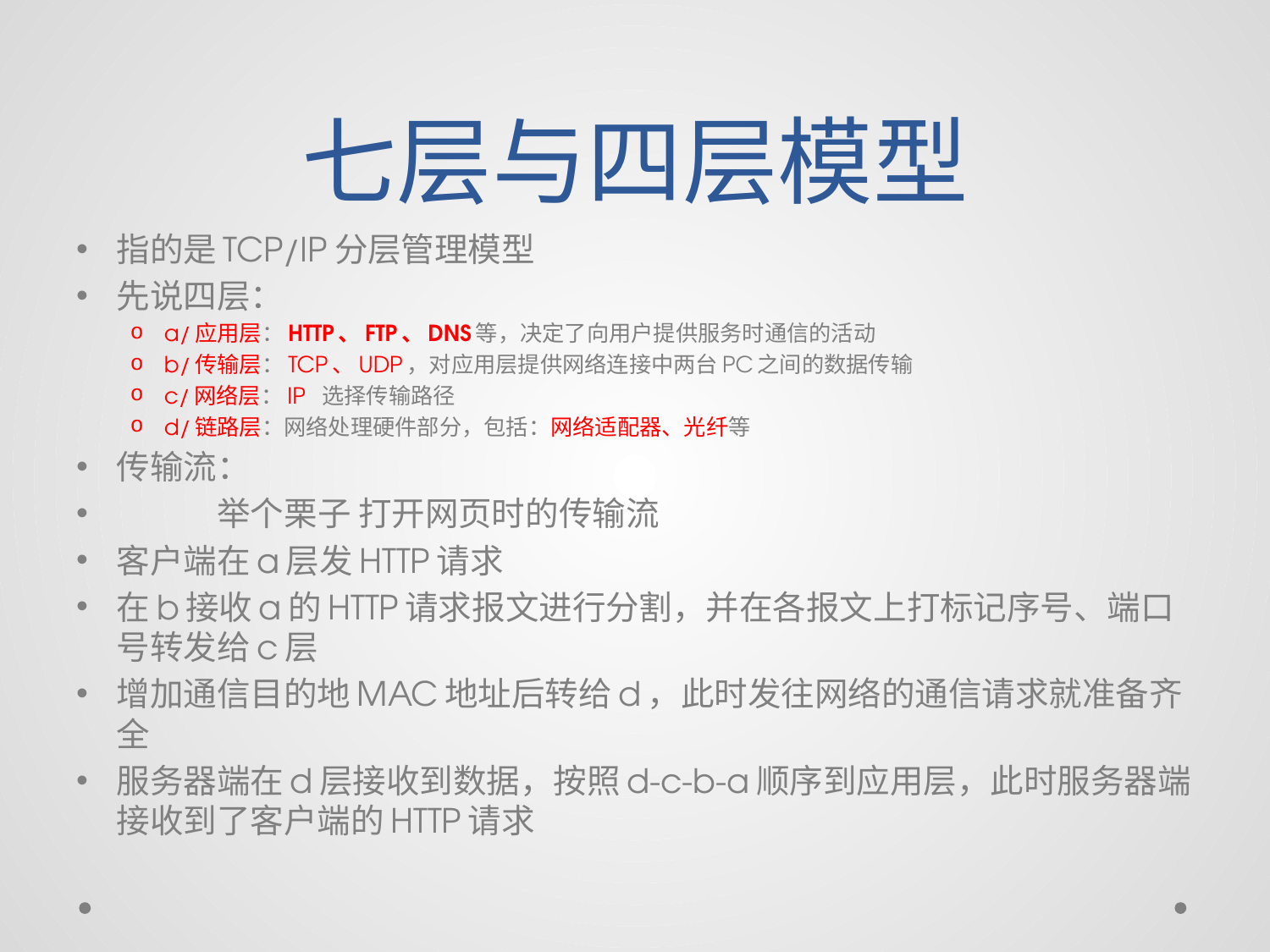

# 七层与四层模型
指的是TCP/IP分层管理模型
先说四层：
a/应用层：HTTP、FTP、DNS等，决定了向用户提供服务时通信的活动
b/传输层：TCP、UDP，对应用层提供网络连接中两台PC之间的数据传输
c/网络层：IP  选择传输路径
d/链路层：网络处理硬件部分，包括：网络适配器、光纤等
传输流：
	举个栗子 打开网页时的传输流
客户端在a层发HTTP请求
在b接收a的HTTP请求报文进行分割，并在各报文上打标记序号、端口号转发给c层
增加通信目的地MAC地址后转给d，此时发往网络的通信请求就准备齐全
服务器端在d层接收到数据，按照d-c-b-a顺序到应用层，此时服务器端接收到了客户端的HTTP请求